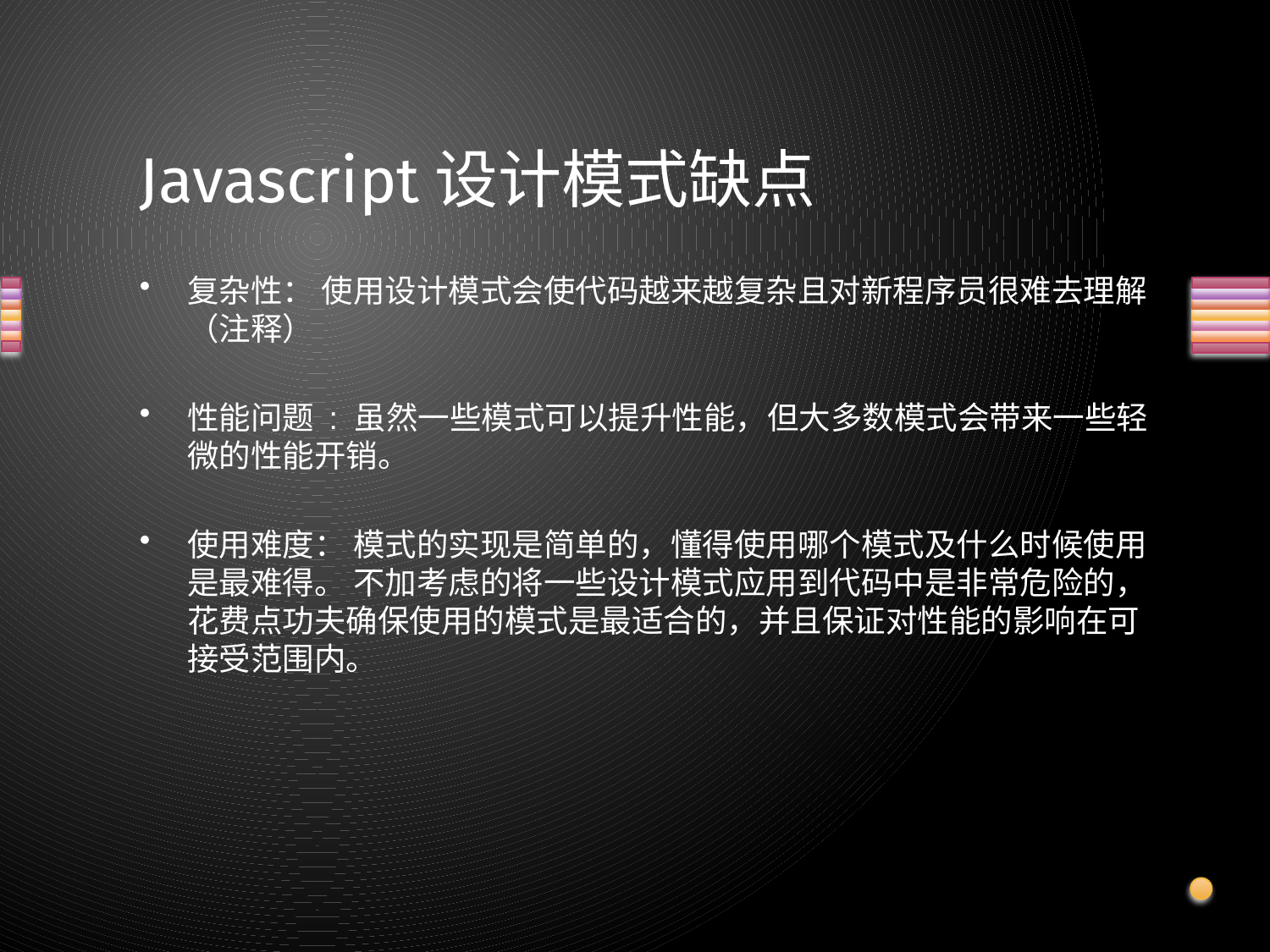

# Javascript设计模式缺点

复杂性： 使用设计模式会使代码越来越复杂且对新程序员很难去理解（注释）

性能问题 : 虽然一些模式可以提升性能，但大多数模式会带来一些轻微的性能开销。

使用难度： 模式的实现是简单的，懂得使用哪个模式及什么时候使用是最难得。 不加考虑的将一些设计模式应用到代码中是非常危险的，花费点功夫确保使用的模式是最适合的，并且保证对性能的影响在可接受范围内。